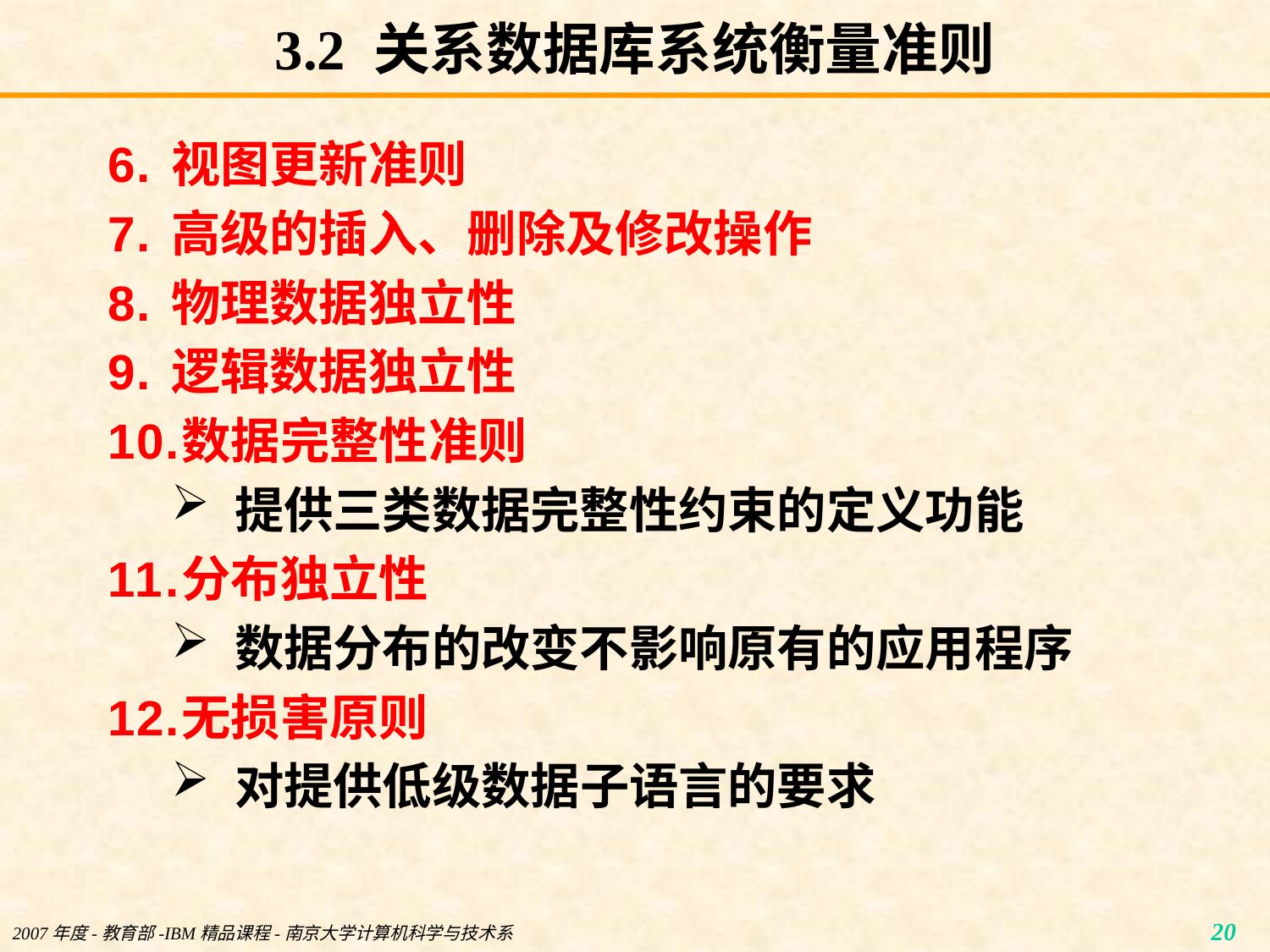

# 3.2 关系数据库系统衡量准则
视图更新准则
高级的插入、删除及修改操作
物理数据独立性
逻辑数据独立性
数据完整性准则
提供三类数据完整性约束的定义功能
分布独立性
数据分布的改变不影响原有的应用程序
无损害原则
对提供低级数据子语言的要求
20
2007年度-教育部-IBM精品课程-南京大学计算机科学与技术系